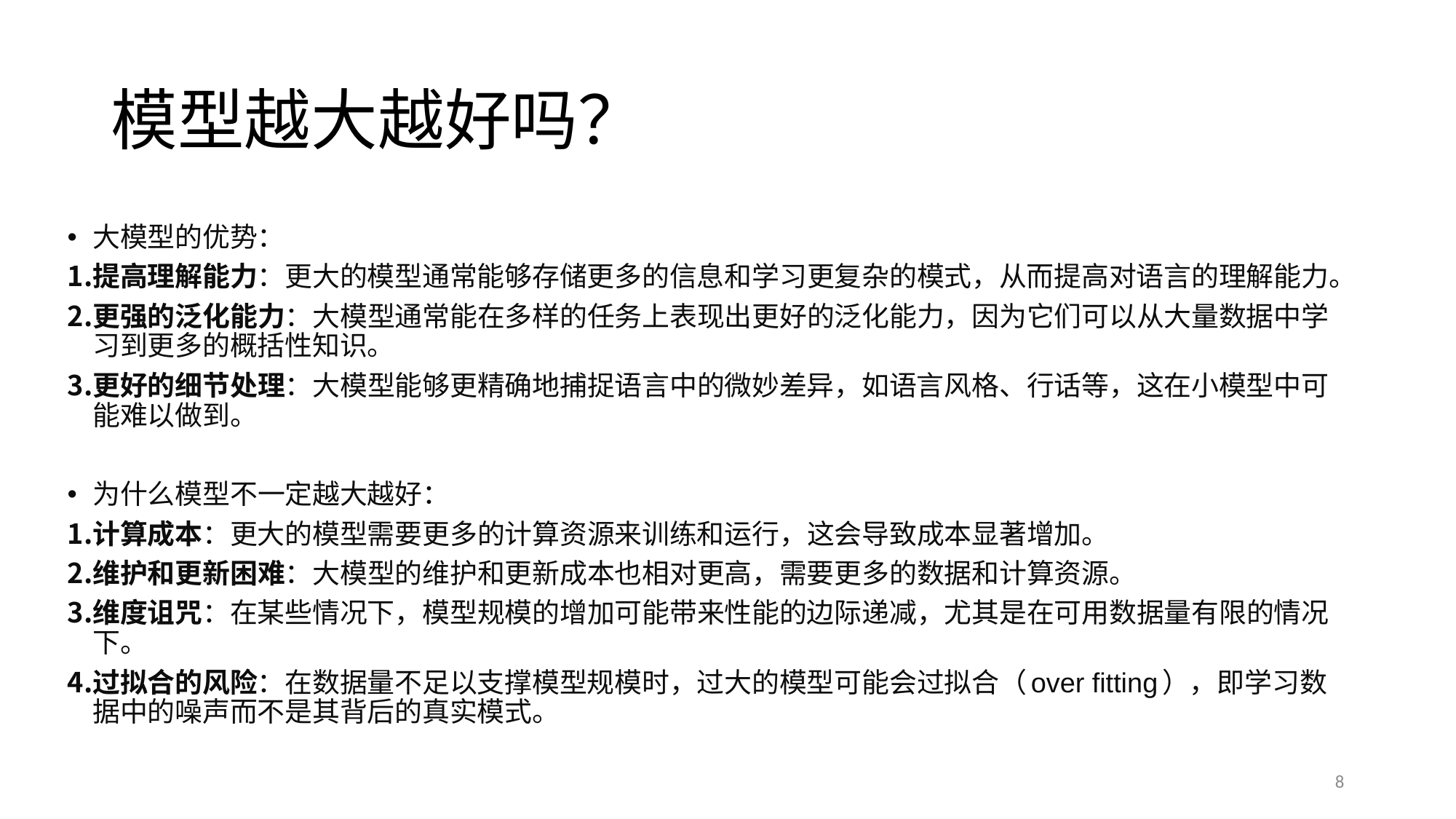

# 模型越大越好吗？
大模型的优势：
提高理解能力：更大的模型通常能够存储更多的信息和学习更复杂的模式，从而提高对语言的理解能力。
更强的泛化能力：大模型通常能在多样的任务上表现出更好的泛化能力，因为它们可以从大量数据中学习到更多的概括性知识。
更好的细节处理：大模型能够更精确地捕捉语言中的微妙差异，如语言风格、行话等，这在小模型中可能难以做到。

为什么模型不一定越大越好：
计算成本：更大的模型需要更多的计算资源来训练和运行，这会导致成本显著增加。
维护和更新困难：大模型的维护和更新成本也相对更高，需要更多的数据和计算资源。
维度诅咒：在某些情况下，模型规模的增加可能带来性能的边际递减，尤其是在可用数据量有限的情况下。
过拟合的风险：在数据量不足以支撑模型规模时，过大的模型可能会过拟合（over fitting），即学习数据中的噪声而不是其背后的真实模式。
8